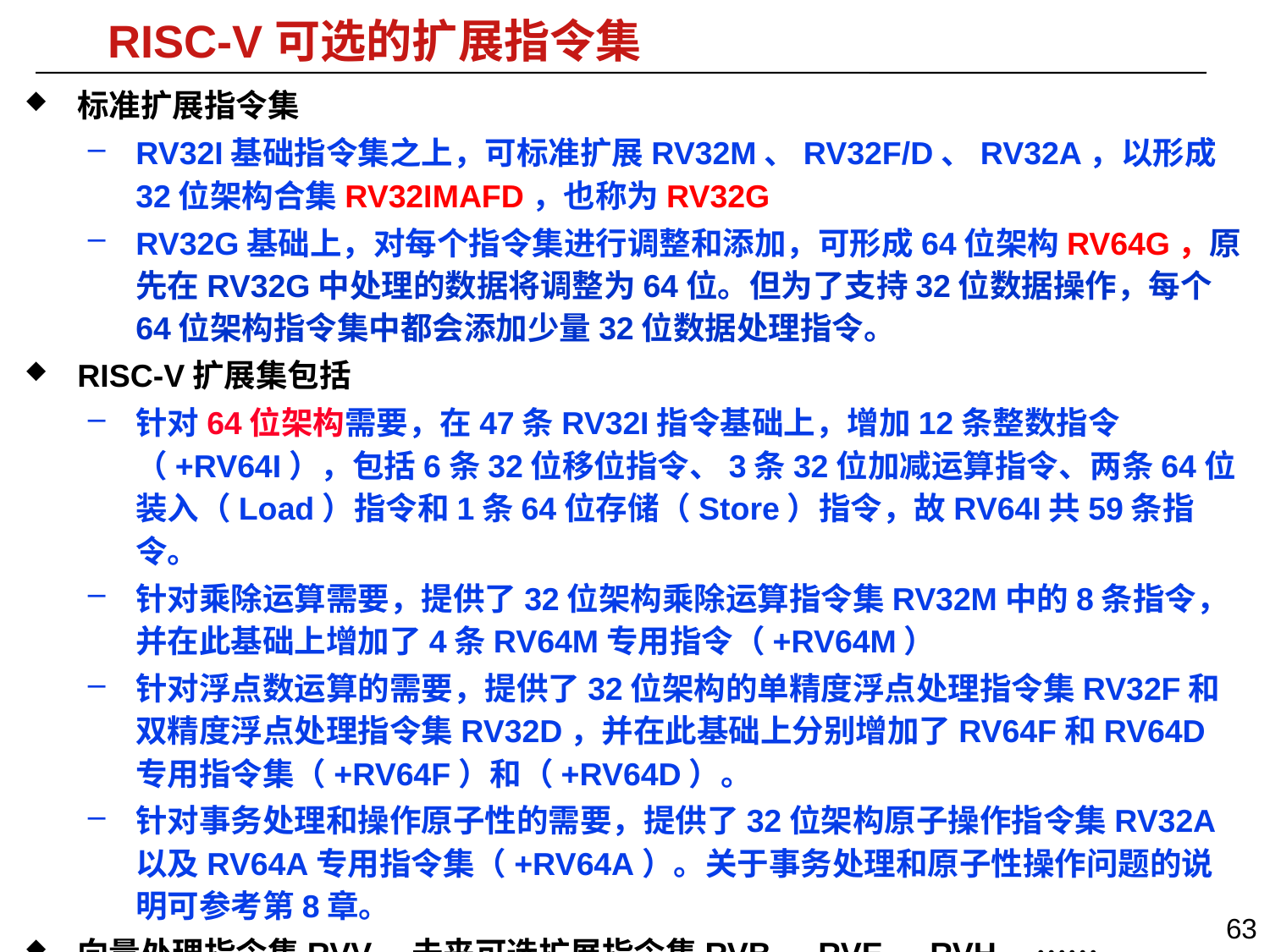

# RISC-V可选的扩展指令集
标准扩展指令集
RV32I基础指令集之上，可标准扩展RV32M、RV32F/D、RV32A，以形成32位架构合集RV32IMAFD，也称为RV32G
RV32G基础上，对每个指令集进行调整和添加，可形成64位架构RV64G，原先在RV32G中处理的数据将调整为64位。但为了支持32位数据操作，每个64位架构指令集中都会添加少量32位数据处理指令。
RISC-V扩展集包括
针对64位架构需要，在47条RV32I指令基础上，增加12条整数指令（+RV64I），包括6条32位移位指令、3条32位加减运算指令、两条64位装入（Load）指令和1条64位存储（Store）指令，故RV64I共59条指令。
针对乘除运算需要，提供了32位架构乘除运算指令集RV32M中的8条指令，并在此基础上增加了4条RV64M专用指令（+RV64M）
针对浮点数运算的需要，提供了32位架构的单精度浮点处理指令集RV32F和双精度浮点处理指令集RV32D，并在此基础上分别增加了RV64F和RV64D专用指令集（+RV64F）和（+RV64D）。
针对事务处理和操作原子性的需要，提供了32位架构原子操作指令集RV32A以及RV64A专用指令集（+RV64A）。关于事务处理和原子性操作问题的说明可参考第8章。
向量处理指令集RVV、未来可选扩展指令集RVB、RVE、RVH、……